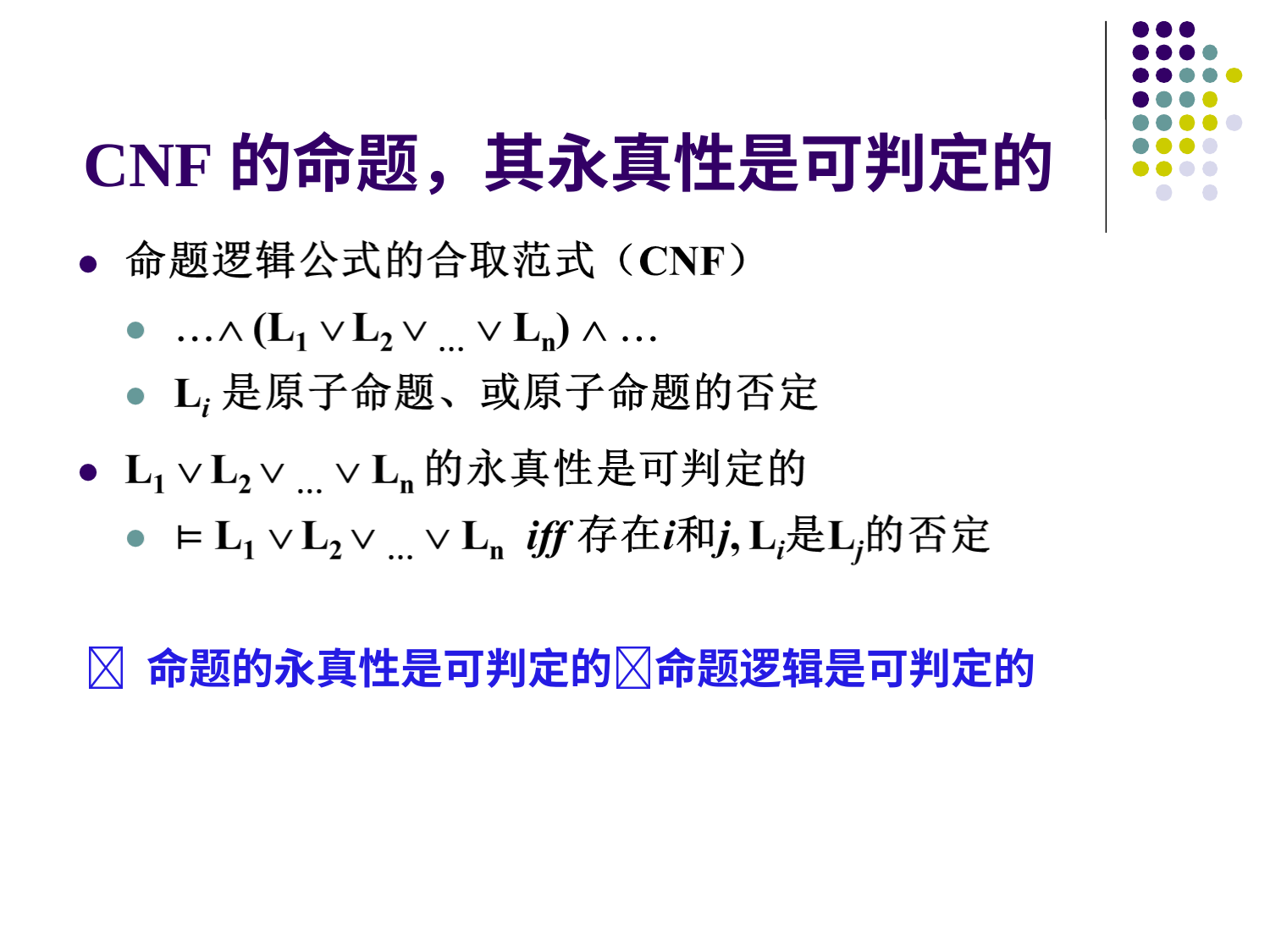

CNF的命题，其永真性是可判定的

⇒ 命题的永真性是可判定的⇒命题逻辑是可判定的